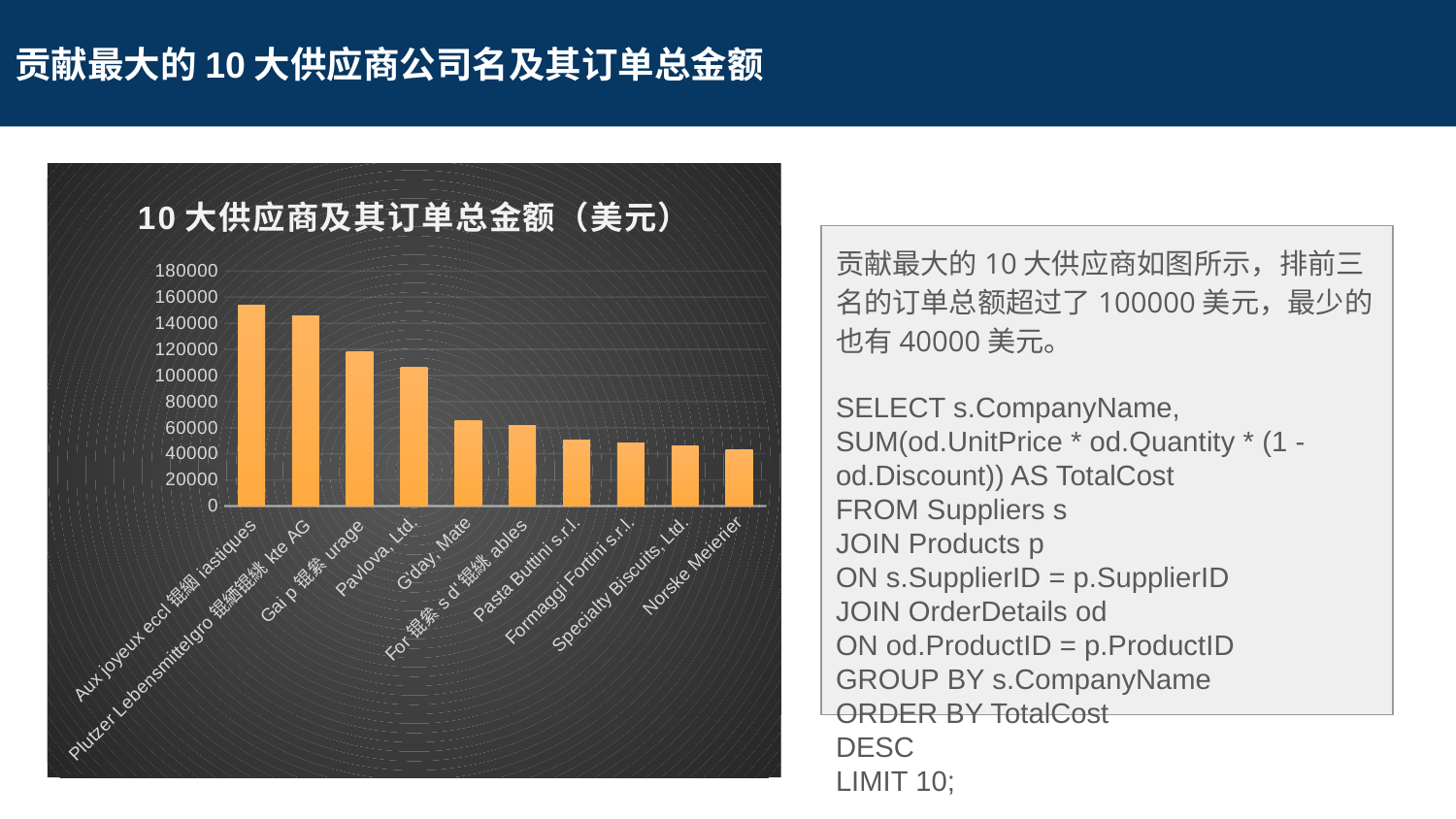

# 贡献最大的10大供应商公司名及其订单总金额

### Chart: 10大供应商及其订单总金额（美元）

| Category | TotalCost |
|---|---|
| Aux joyeux eccl锟絪iastiques | 153691.275 |
| Plutzer Lebensmittelgro锟絤锟絩kte AG | 145372.3995 |
| Gai p锟絫urage | 117981.18 |
| Pavlova, Ltd. | 106459.7755 |
| G'day, Mate | 65626.77 |
| For锟絫s d'锟絩ables | 61587.57 |
| Pasta Buttini s.r.l. | 50254.61 |
| Formaggi Fortini s.r.l. | 48225.165 |
| Specialty Biscuits, Ltd. | 46243.98 |
| Norske Meierier | 43141.51 |
<visualization>
贡献最大的10大供应商如图所示，排前三名的订单总额超过了100000美元，最少的也有40000美元。
SELECT s.CompanyName, SUM(od.UnitPrice * od.Quantity * (1 - od.Discount)) AS TotalCost
FROM Suppliers s
JOIN Products p
ON s.SupplierID = p.SupplierID
JOIN OrderDetails od
ON od.ProductID = p.ProductID
GROUP BY s.CompanyName
ORDER BY TotalCost
DESC
LIMIT 10;